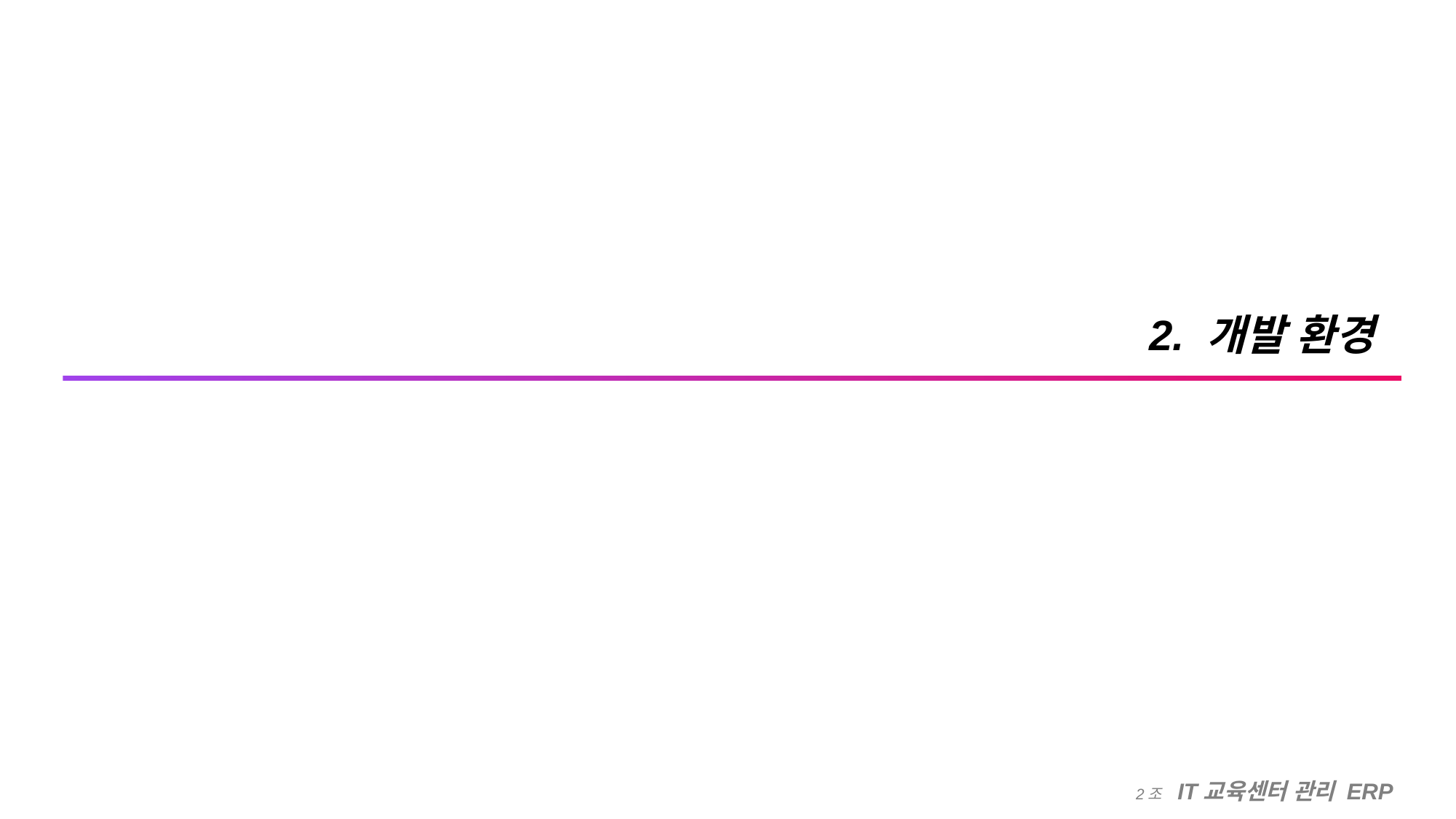

2. 개발 환경

2조 IT교육센터 관리 ERP